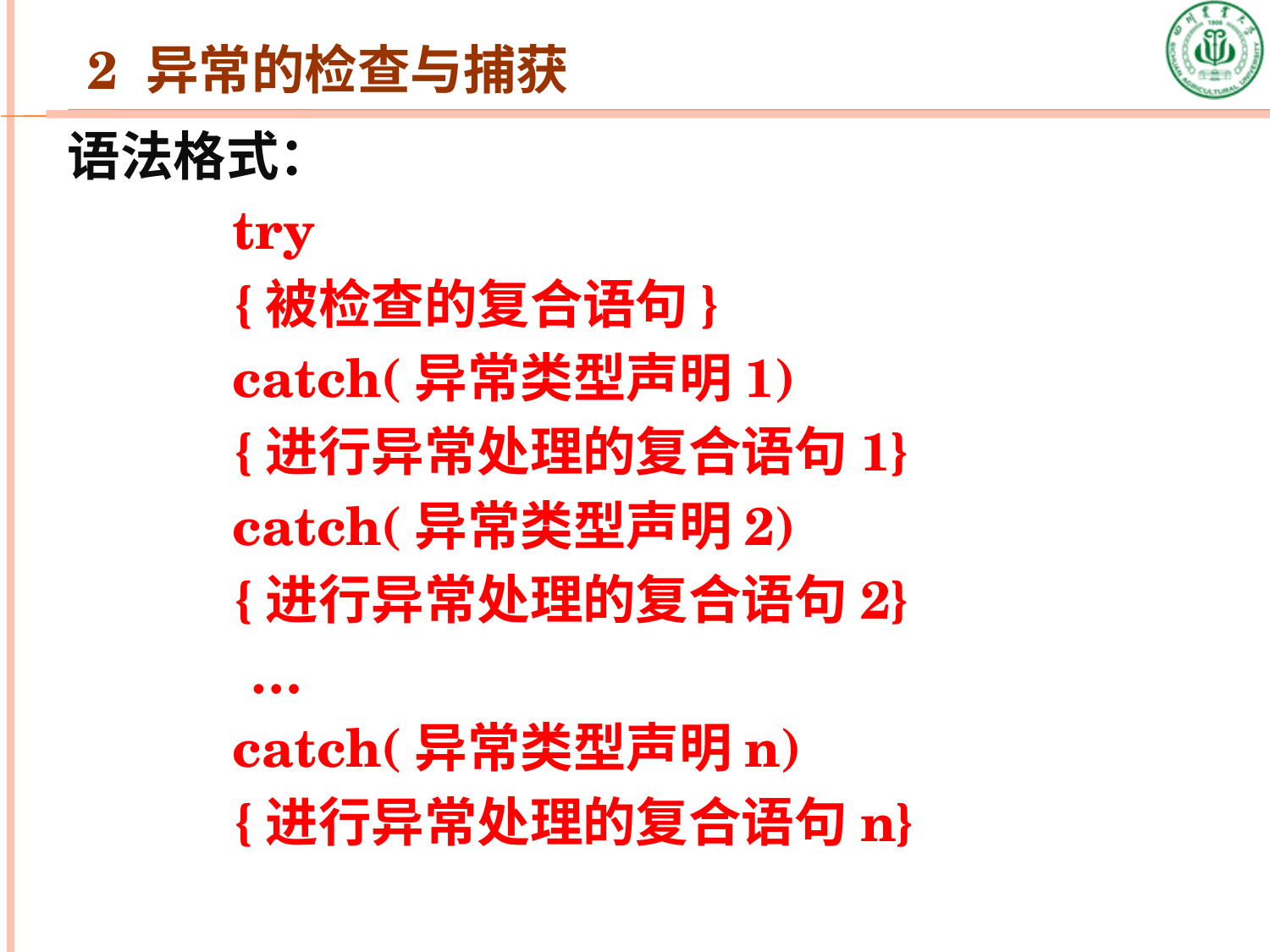

# 2 异常的检查与捕获
语法格式：
 		try
		{被检查的复合语句}
		catch(异常类型声明1)
		{进行异常处理的复合语句1}
		catch(异常类型声明2)
		{进行异常处理的复合语句2}
            …
		catch(异常类型声明n)
		{进行异常处理的复合语句n}